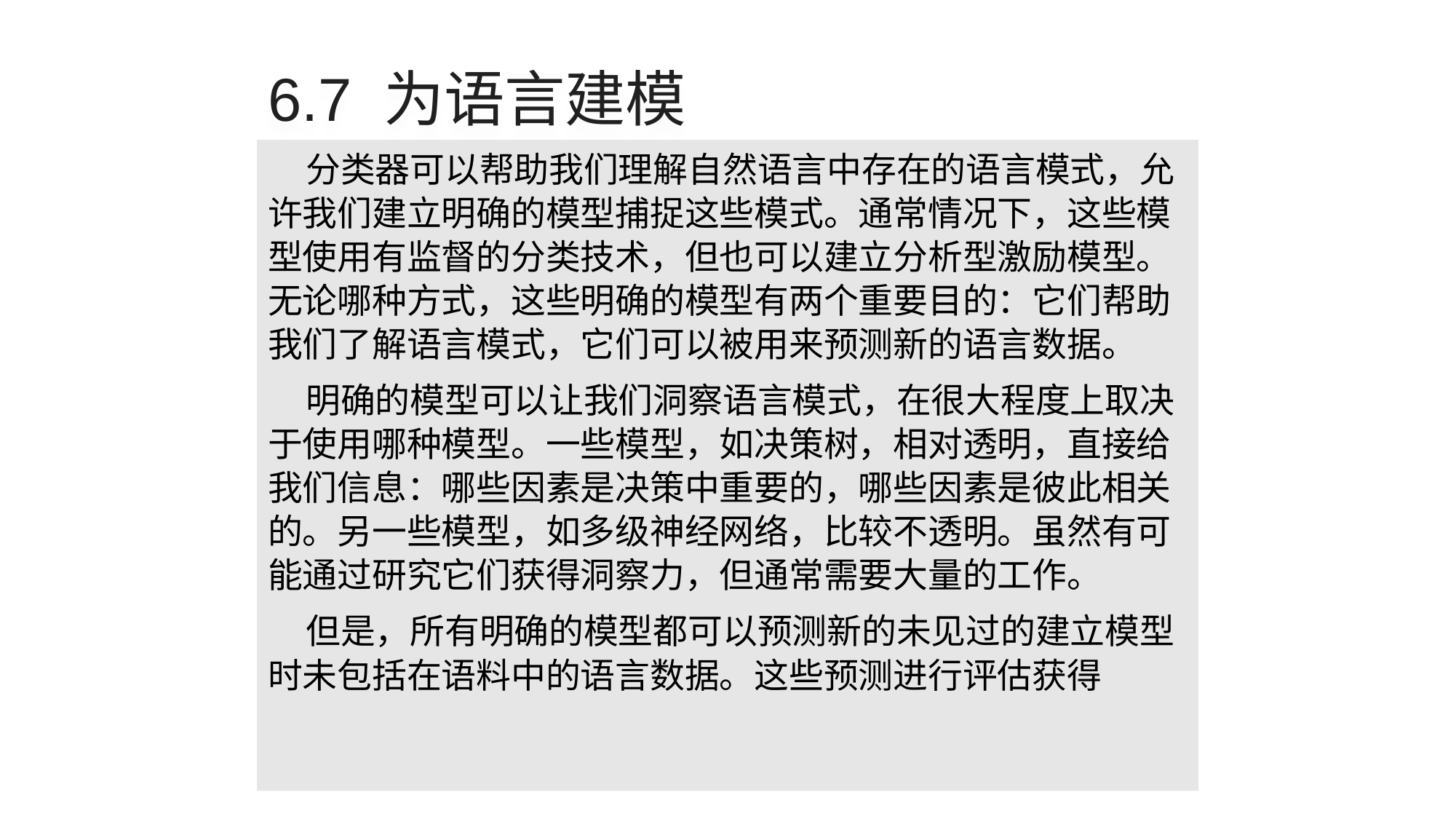

# 6.7 为语言建模
分类器可以帮助我们理解自然语言中存在的语言模式，允许我们建立明确的模型捕捉这些模式。通常情况下，这些模型使用有监督的分类技术，但也可以建立分析型激励模型。无论哪种方式，这些明确的模型有两个重要目的：它们帮助我们了解语言模式，它们可以被用来预测新的语言数据。
明确的模型可以让我们洞察语言模式，在很大程度上取决于使用哪种模型。一些模型，如决策树，相对透明，直接给我们信息：哪些因素是决策中重要的，哪些因素是彼此相关的。另一些模型，如多级神经网络，比较不透明。虽然有可能通过研究它们获得洞察力，但通常需要大量的工作。
但是，所有明确的模型都可以预测新的未见过的建立模型时未包括在语料中的语言数据。这些预测进行评估获得